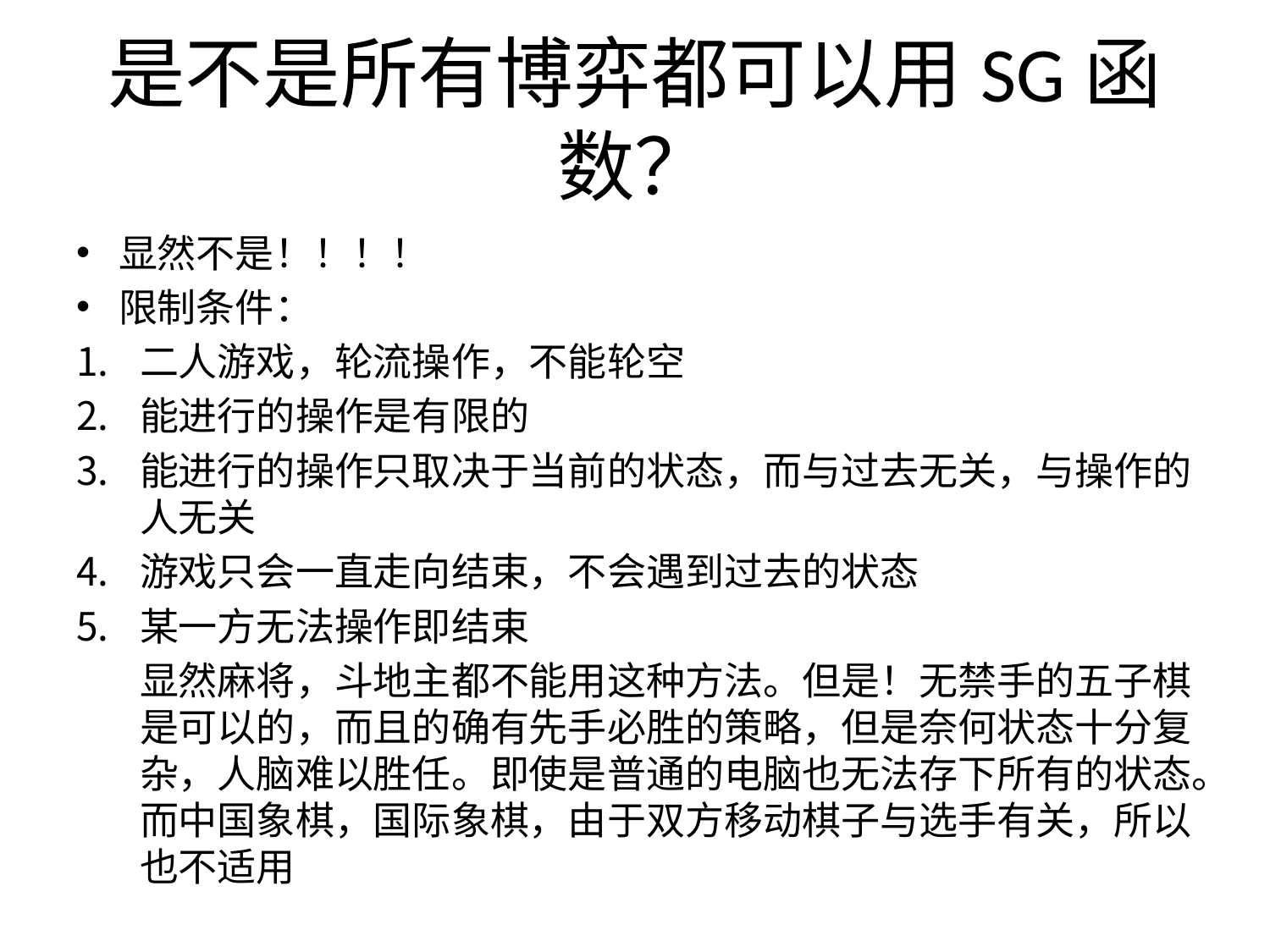

# 是不是所有博弈都可以用SG函数？
显然不是！！！！
限制条件：
二人游戏，轮流操作，不能轮空
能进行的操作是有限的
能进行的操作只取决于当前的状态，而与过去无关，与操作的人无关
游戏只会一直走向结束，不会遇到过去的状态
某一方无法操作即结束
	显然麻将，斗地主都不能用这种方法。但是！无禁手的五子棋是可以的，而且的确有先手必胜的策略，但是奈何状态十分复杂，人脑难以胜任。即使是普通的电脑也无法存下所有的状态。而中国象棋，国际象棋，由于双方移动棋子与选手有关，所以也不适用